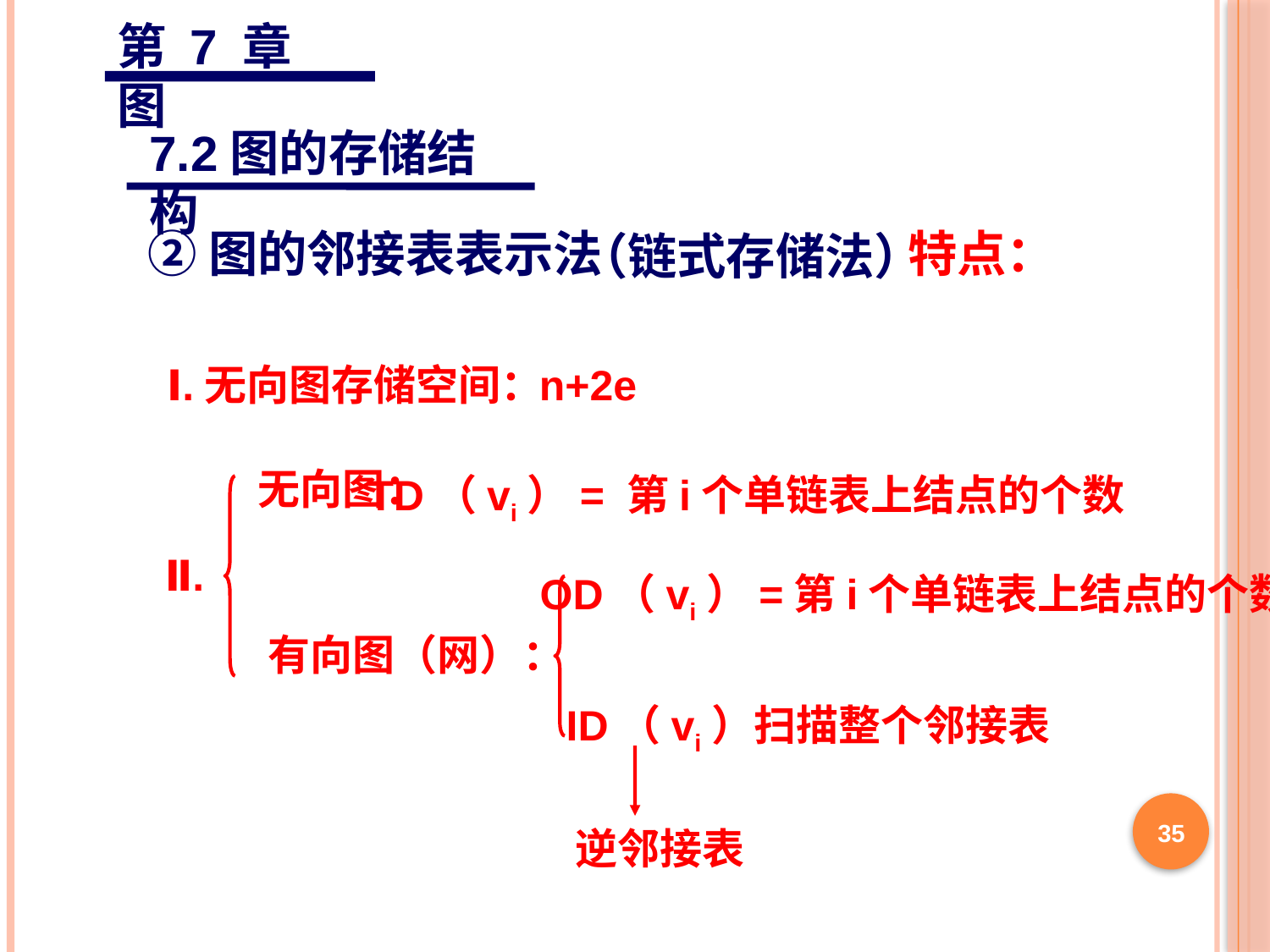

第 7 章  图

7.2图的存储结构

②图的邻接表表示法
特点：
（链式存储法）
n+2e
Ⅰ.无向图存储空间：
无向图：
TD（vi）= 第i个单链表上结点的个数

Ⅱ.
OD（vi）=第i个单链表上结点的个数

有向图（网）：
ID（vi）扫描整个邻接表

35
逆邻接表